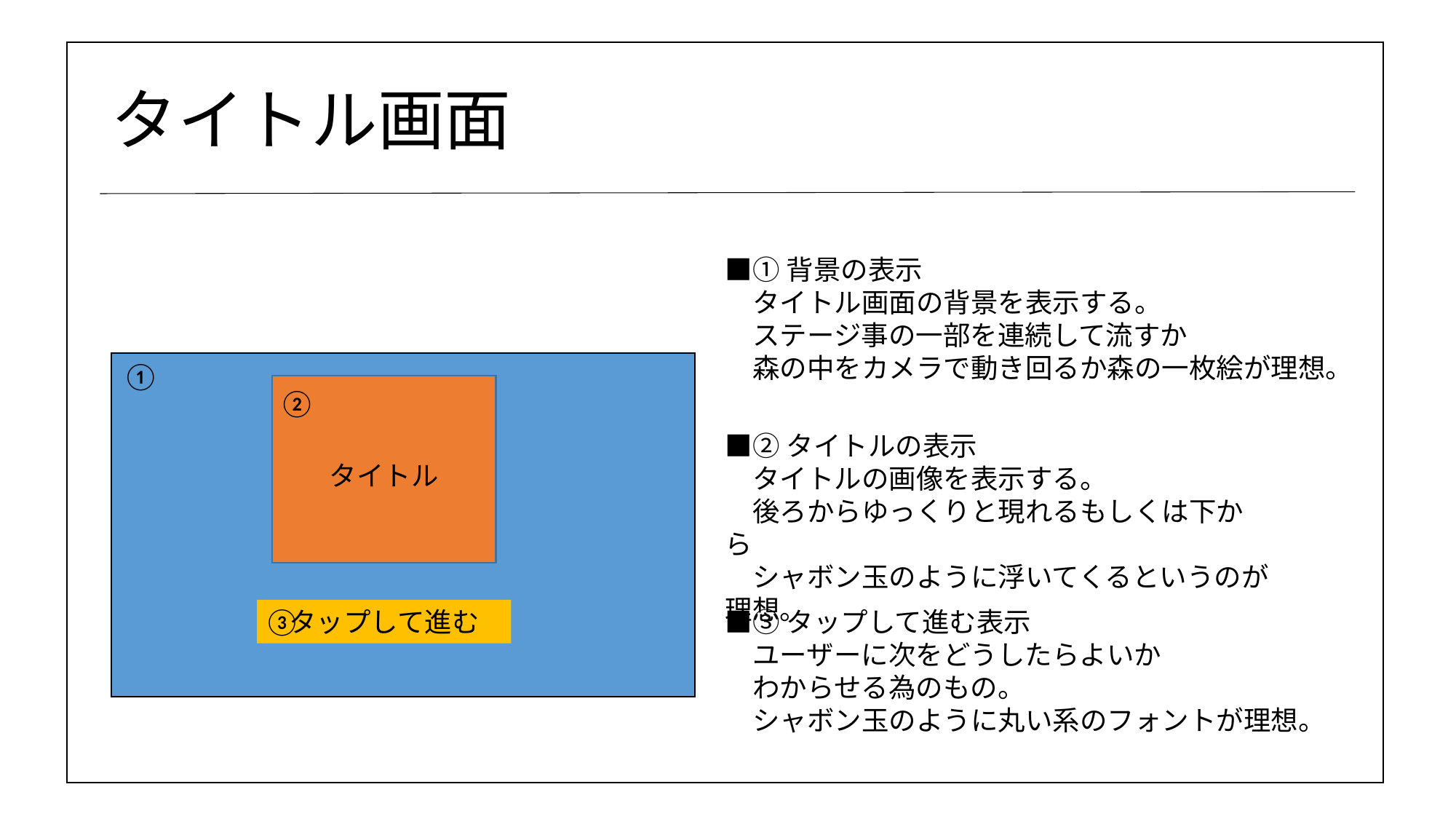

タイトル画面
■①背景の表示
　タイトル画面の背景を表示する。
　ステージ事の一部を連続して流すか
　森の中をカメラで動き回るか森の一枚絵が理想。

①

②
■②タイトルの表示
　タイトルの画像を表示する。
　後ろからゆっくりと現れるもしくは下から
　シャボン玉のように浮いてくるというのが理想。
タイトル
③
タップして進む
■③タップして進む表示
　ユーザーに次をどうしたらよいか
　わからせる為のもの。
　シャボン玉のように丸い系のフォントが理想。